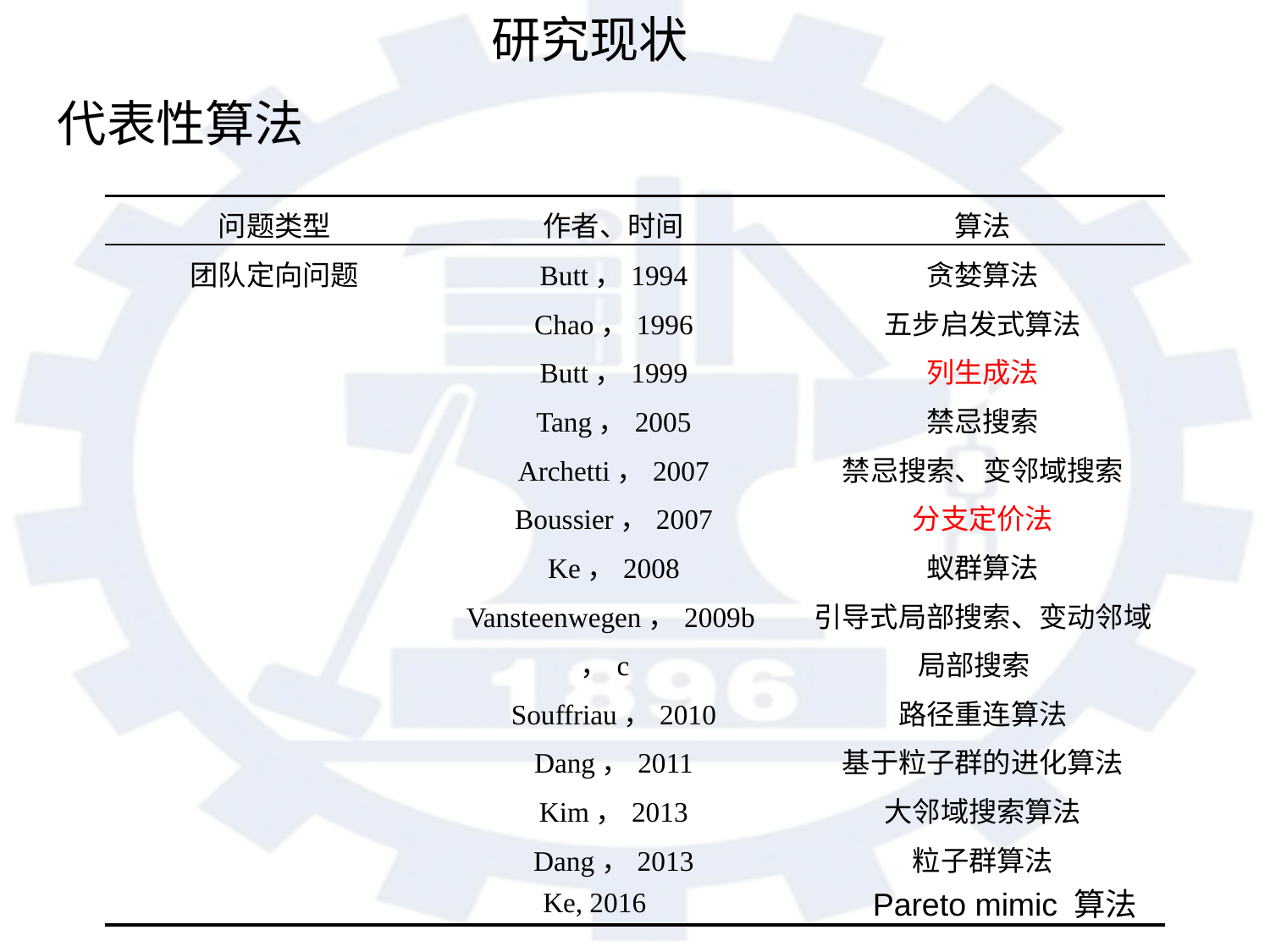

研究现状
代表性算法
| 问题类型 | 作者、时间 | 算法 |
| --- | --- | --- |
| 团队定向问题 | Butt，1994 | 贪婪算法 |
|  | Chao，1996 | 五步启发式算法 |
|  | Butt，1999 | 列生成法 |
|  | Tang，2005 | 禁忌搜索 |
|  | Archetti，2007 | 禁忌搜索、变邻域搜索 |
|  | Boussier，2007 | 分支定价法 |
|  | Ke，2008 | 蚁群算法 |
|  | Vansteenwegen，2009b，c | 引导式局部搜索、变动邻域局部搜索 |
|  | Souffriau，2010 | 路径重连算法 |
|  | Dang，2011 | 基于粒子群的进化算法 |
|  | Kim，2013 | 大邻域搜索算法 |
|  | Dang，2013 | 粒子群算法 |
|  | Ke, 2016 | Pareto mimic 算法 |